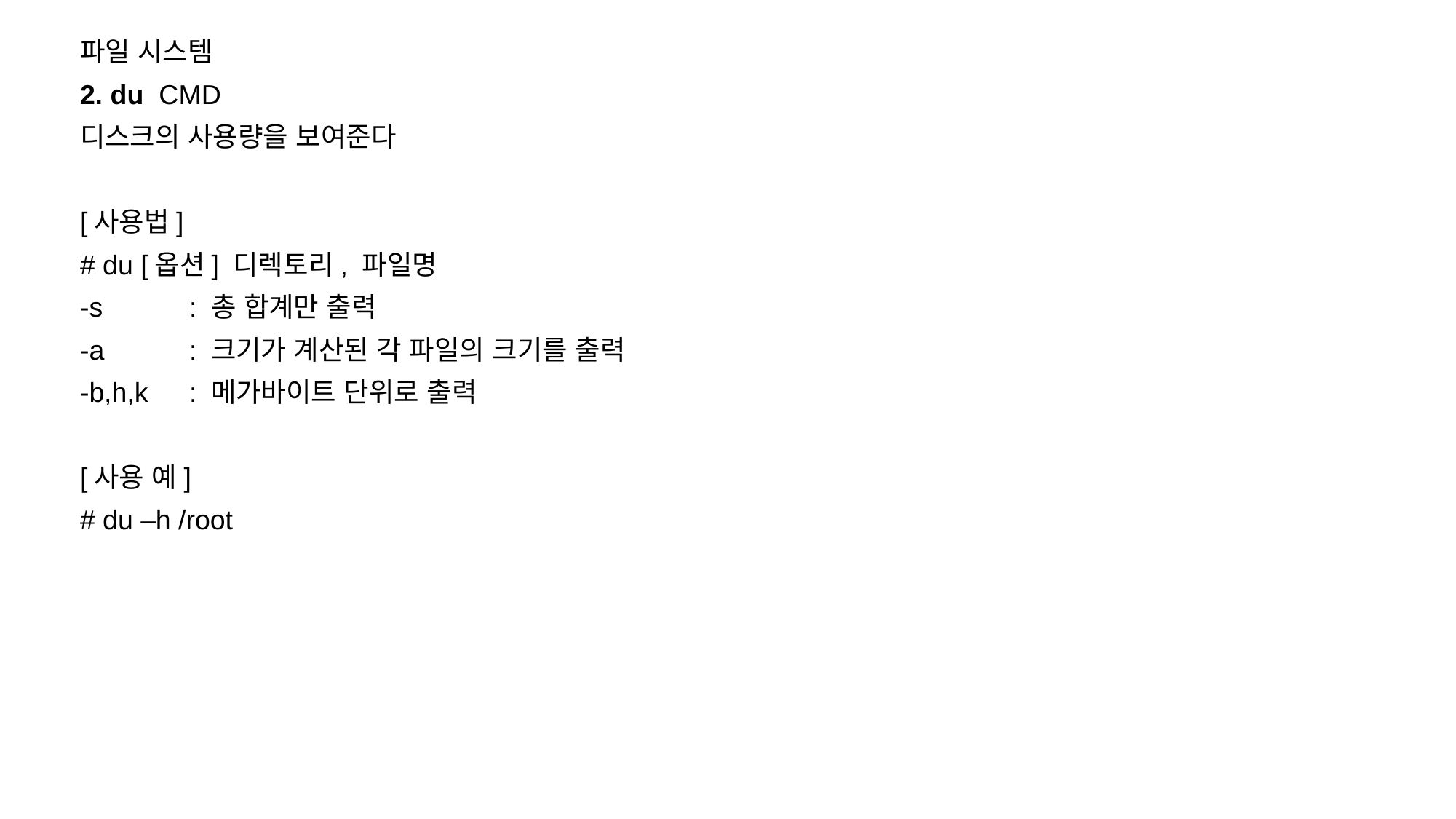

파일 시스템
2. du  CMD
디스크의 사용량을 보여준다

[사용법]
# du [옵션] 디렉토리, 파일명
-s	: 총 합계만 출력
-a	: 크기가 계산된 각 파일의 크기를 출력
-b,h,k	: 메가바이트 단위로 출력

[사용 예]
# du –h /root